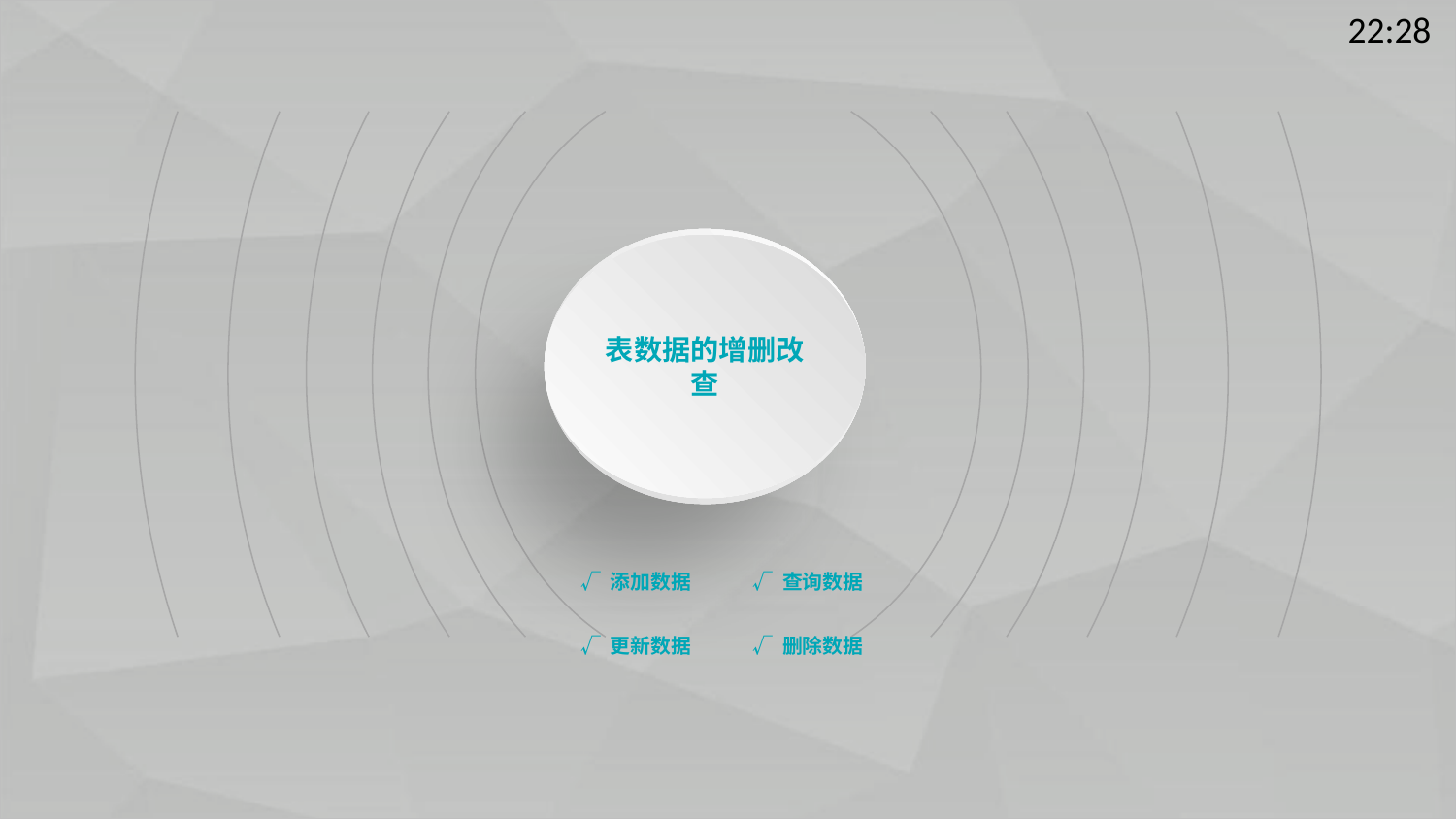

表数据的增删改查
√ 添加数据
√ 查询数据
√ 更新数据
√ 删除数据